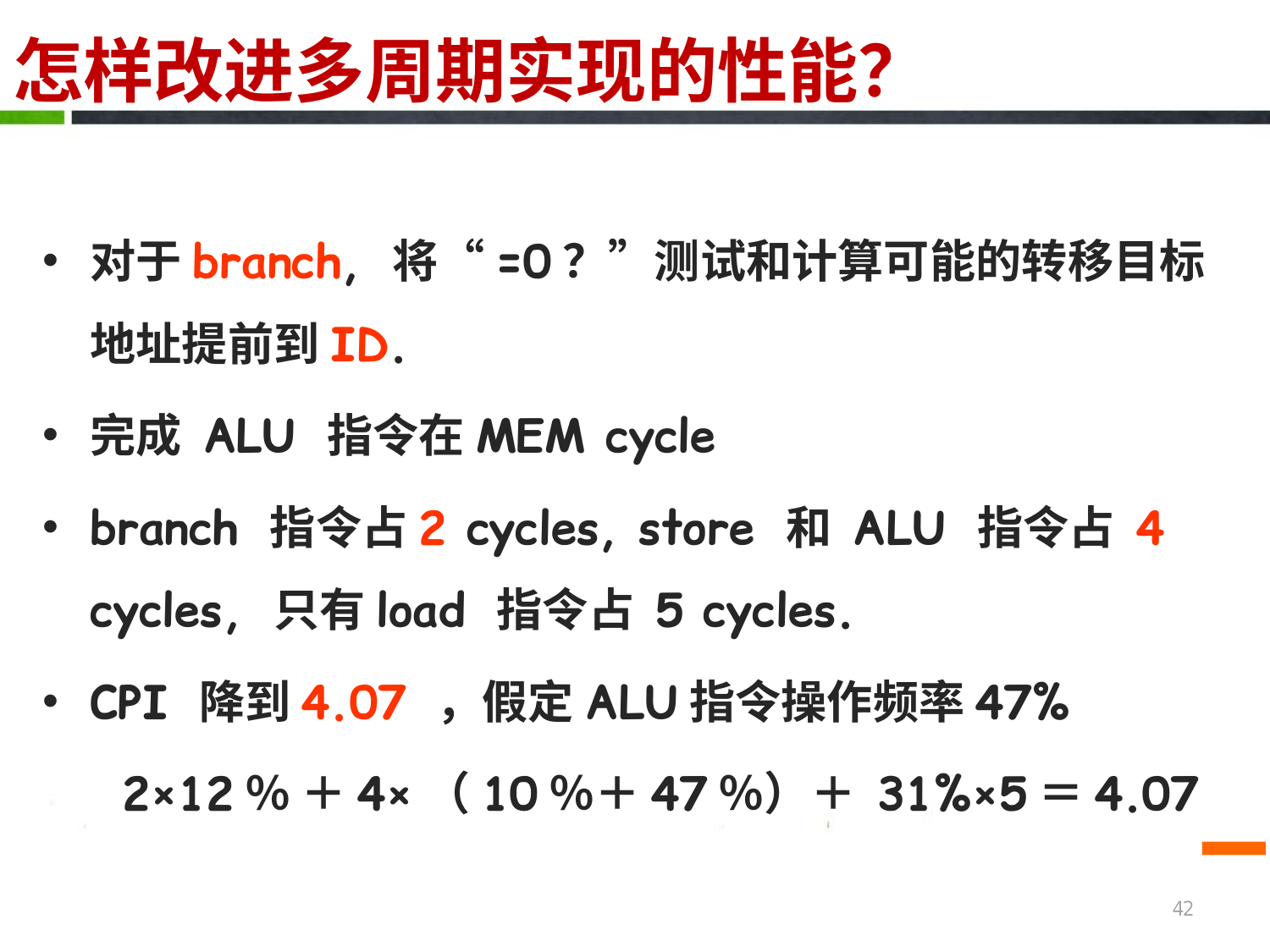

# 怎样改进多周期实现的性能？
对于branch, 将“=0？”测试和计算可能的转移目标地址提前到ID.
完成 ALU 指令在MEM cycle
branch 指令占2 cycles, store 和 ALU 指令占 4 cycles, 只有load 指令占 5 cycles.
CPI 降到4.07 ，假定ALU指令操作频率47%
    2×12％ ＋4×（10％＋47％）＋ 31%×5＝4.07
42